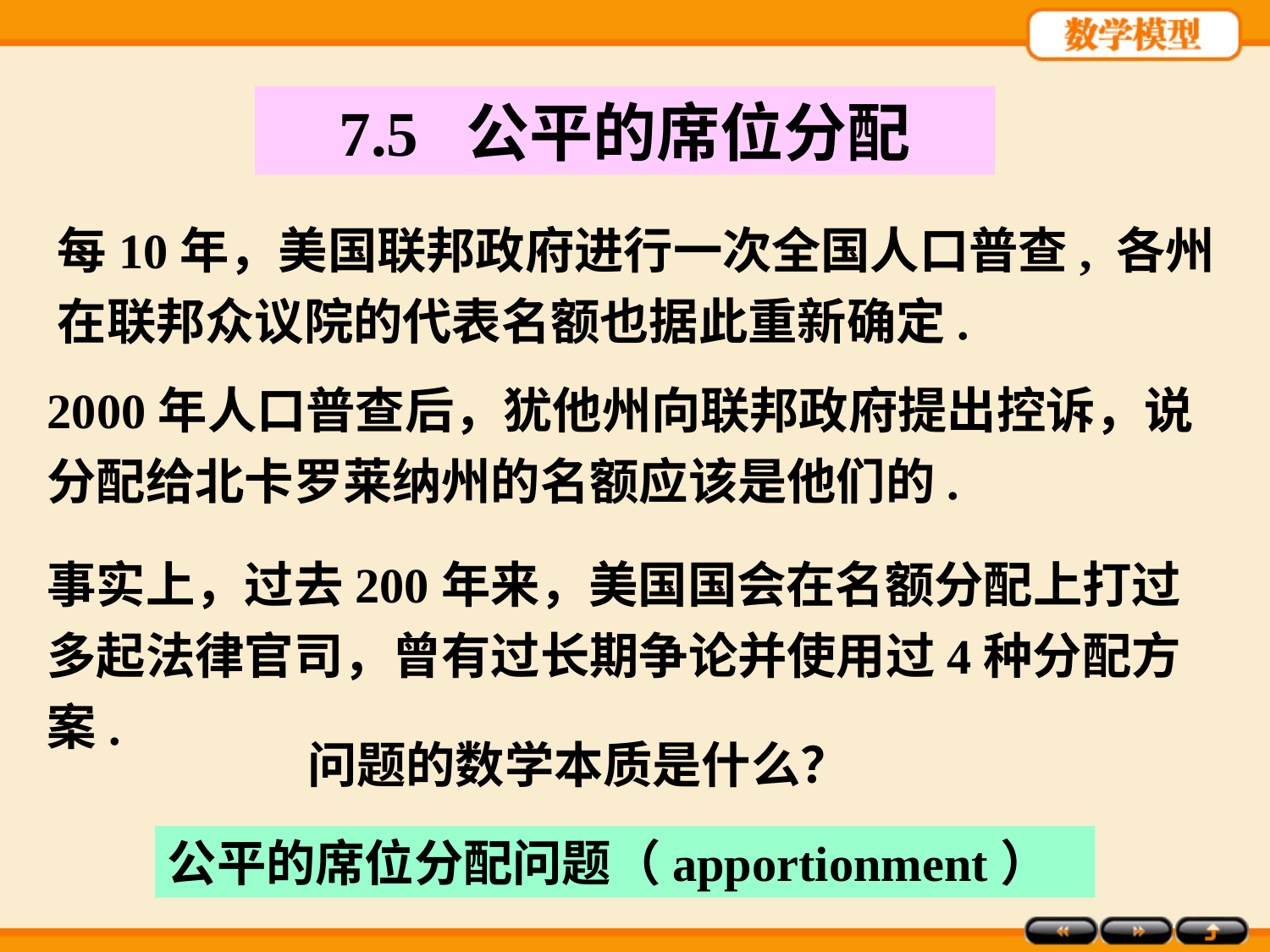

7.5	公平的席位分配
每10年，美国联邦政府进行一次全国人口普查, 各州在联邦众议院的代表名额也据此重新确定.
2000年人口普查后，犹他州向联邦政府提出控诉，说分配给北卡罗莱纳州的名额应该是他们的.
事实上，过去200年来，美国国会在名额分配上打过多起法律官司，曾有过长期争论并使用过4种分配方案.
问题的数学本质是什么？
公平的席位分配问题（apportionment）